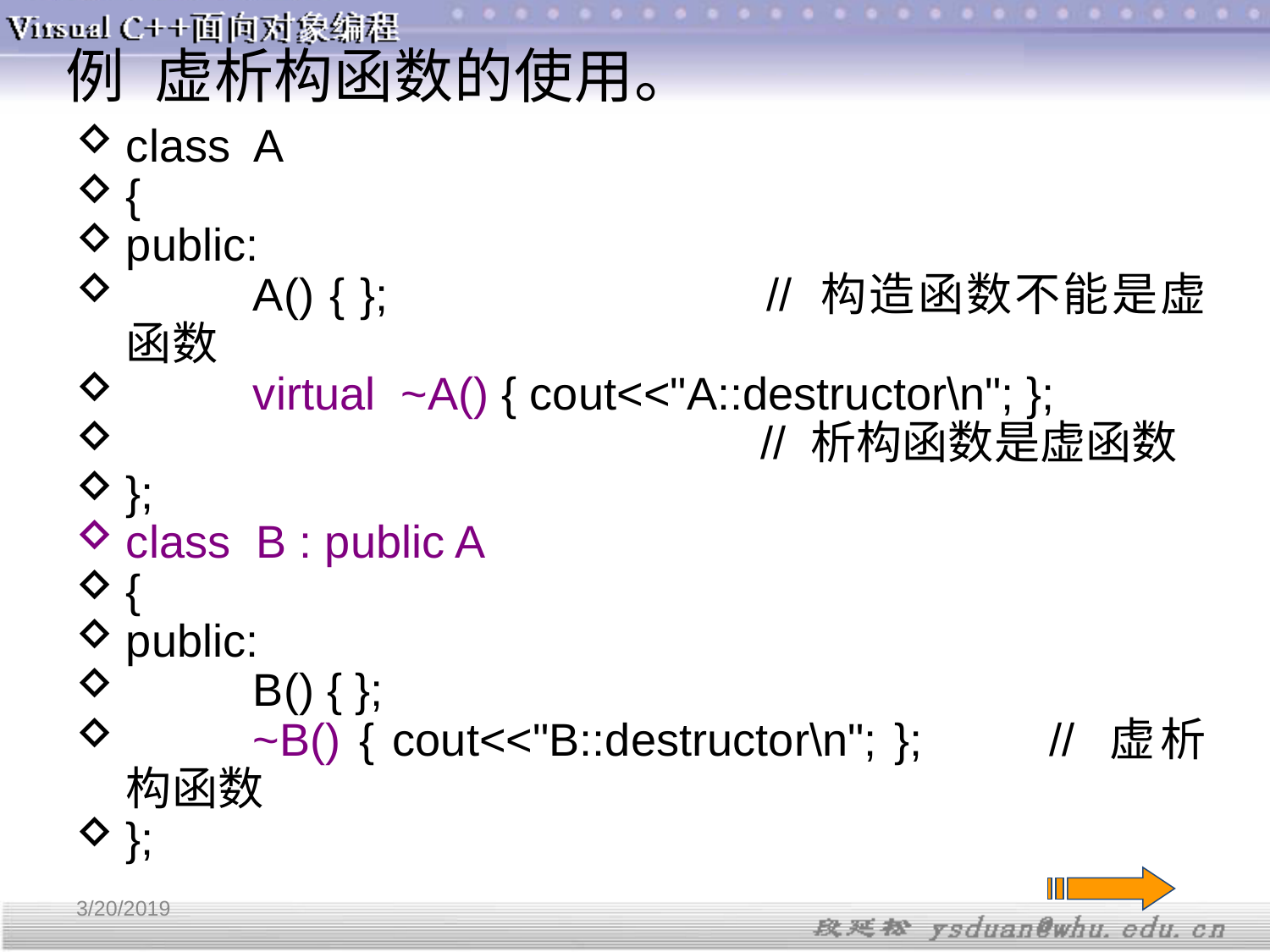

例  虚析构函数的使用。
class  A
{
public:
	A() { };			// 构造函数不能是虚函数
	virtual  ~A() { cout<<"A::destructor\n"; };
					// 析构函数是虚函数
};
class  B : public A
{
public:
	B() { };
	~B() { cout<<"B::destructor\n"; };	 // 虚析构函数
};

3/20/2019